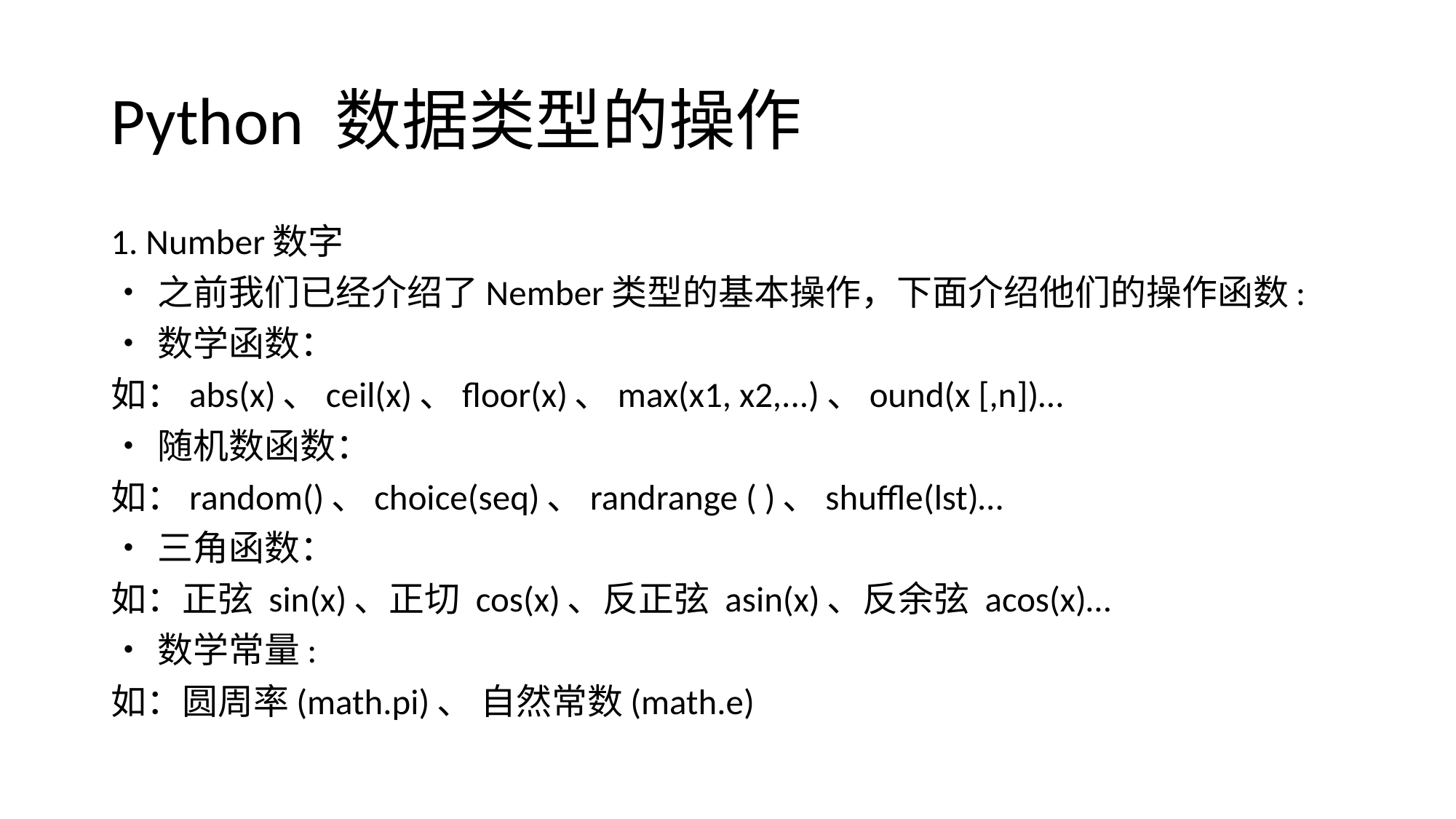

# Python 数据类型的操作
1. Number数字
• 之前我们已经介绍了Nember类型的基本操作，下面介绍他们的操作函数:
• 数学函数：
如：abs(x)、ceil(x)、floor(x)、max(x1, x2,...)、ound(x [,n])…
• 随机数函数：
如：random()、choice(seq)、randrange ( )、shuffle(lst)…
• 三角函数：
如：正弦 sin(x)、正切 cos(x)、反正弦 asin(x)、反余弦 acos(x)…
• 数学常量:
如：圆周率(math.pi)、 自然常数(math.e)